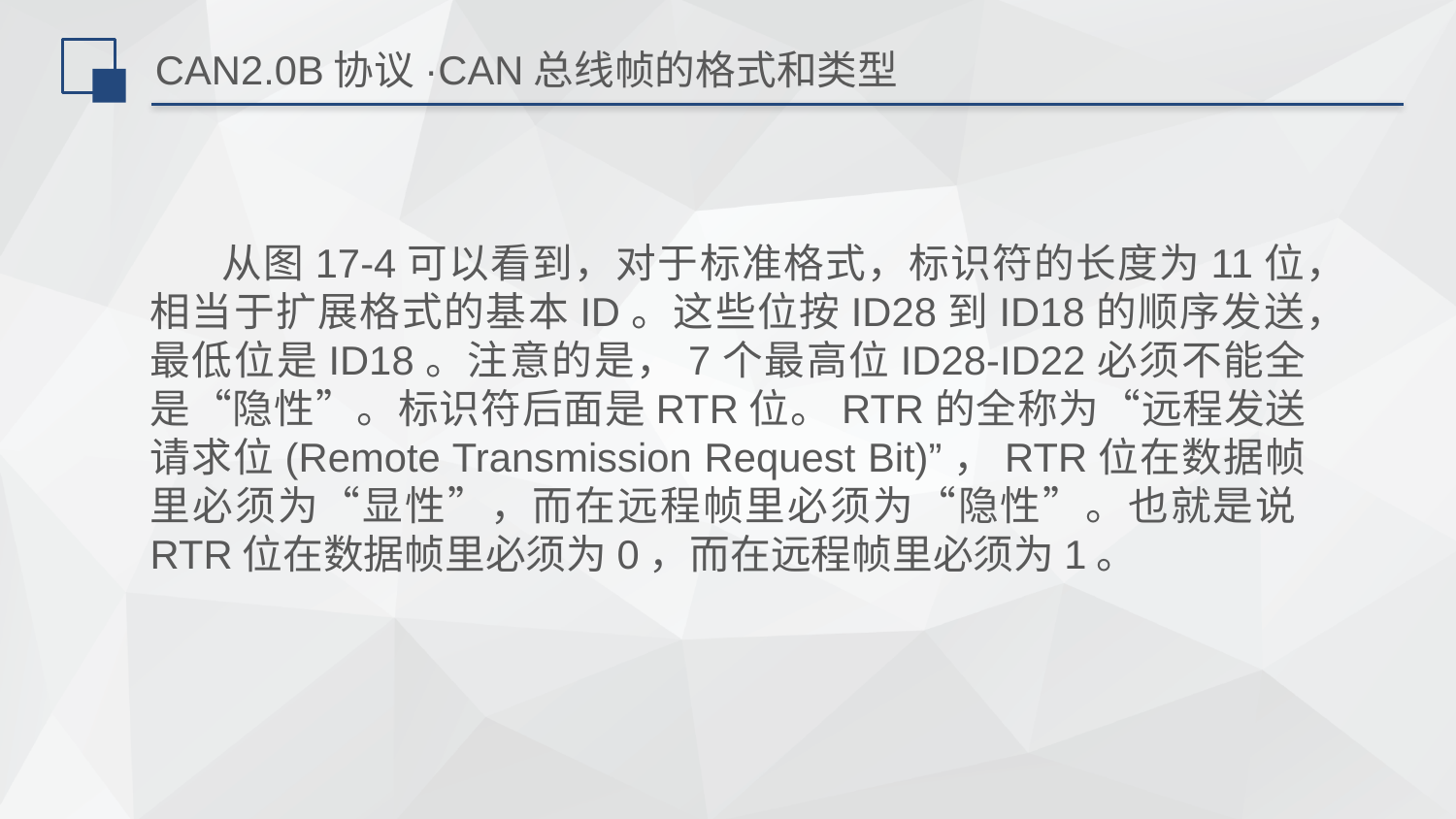

# CAN2.0B协议·CAN总线帧的格式和类型
从图17-4可以看到，对于标准格式，标识符的长度为11位，相当于扩展格式的基本ID。这些位按ID28到ID18的顺序发送，最低位是ID18。注意的是，7个最高位ID28-ID22必须不能全是“隐性”。标识符后面是RTR位。RTR的全称为“远程发送请求位(Remote Transmission Request Bit)”，RTR位在数据帧里必须为“显性”，而在远程帧里必须为“隐性”。也就是说RTR位在数据帧里必须为0，而在远程帧里必须为1。